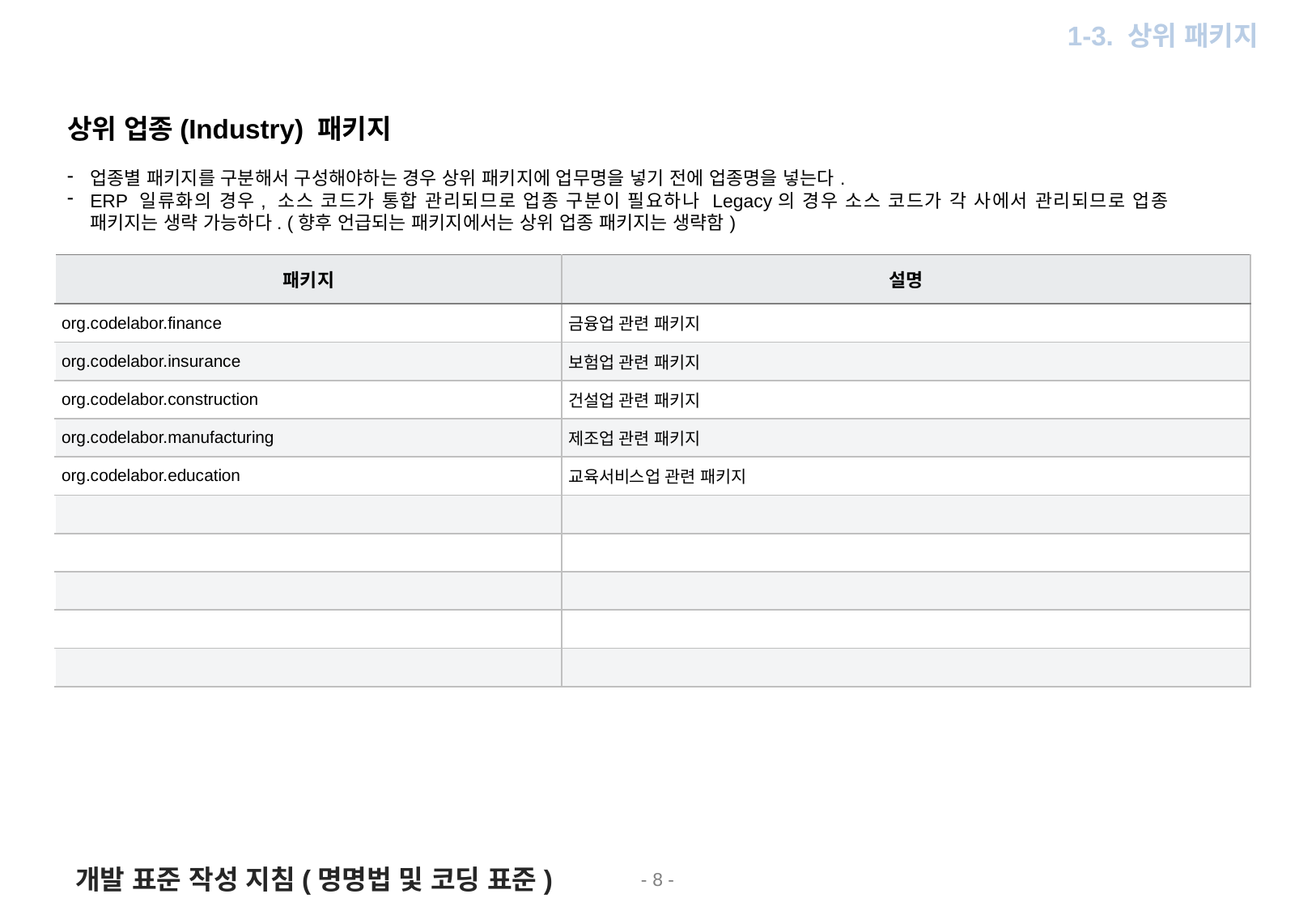

1. Java Package
1-3. 상위 패키지
상위 업종(Industry) 패키지

업종별 패키지를 구분해서 구성해야하는 경우 상위 패키지에 업무명을 넣기 전에 업종명을 넣는다.
ERP 일류화의 경우, 소스 코드가 통합 관리되므로 업종 구분이 필요하나 Legacy의 경우 소스 코드가 각 사에서 관리되므로 업종 패키지는 생략 가능하다. (향후 언급되는 패키지에서는 상위 업종 패키지는 생략함)
| 패키지 | 설명 |
| --- | --- |
| org.codelabor.finance | 금융업 관련 패키지 |
| org.codelabor.insurance | 보험업 관련 패키지 |
| org.codelabor.construction | 건설업 관련 패키지 |
| org.codelabor.manufacturing | 제조업 관련 패키지 |
| org.codelabor.education | 교육서비스업 관련 패키지 |
|  |  |
|  |  |
|  |  |
|  |  |
|  |  |